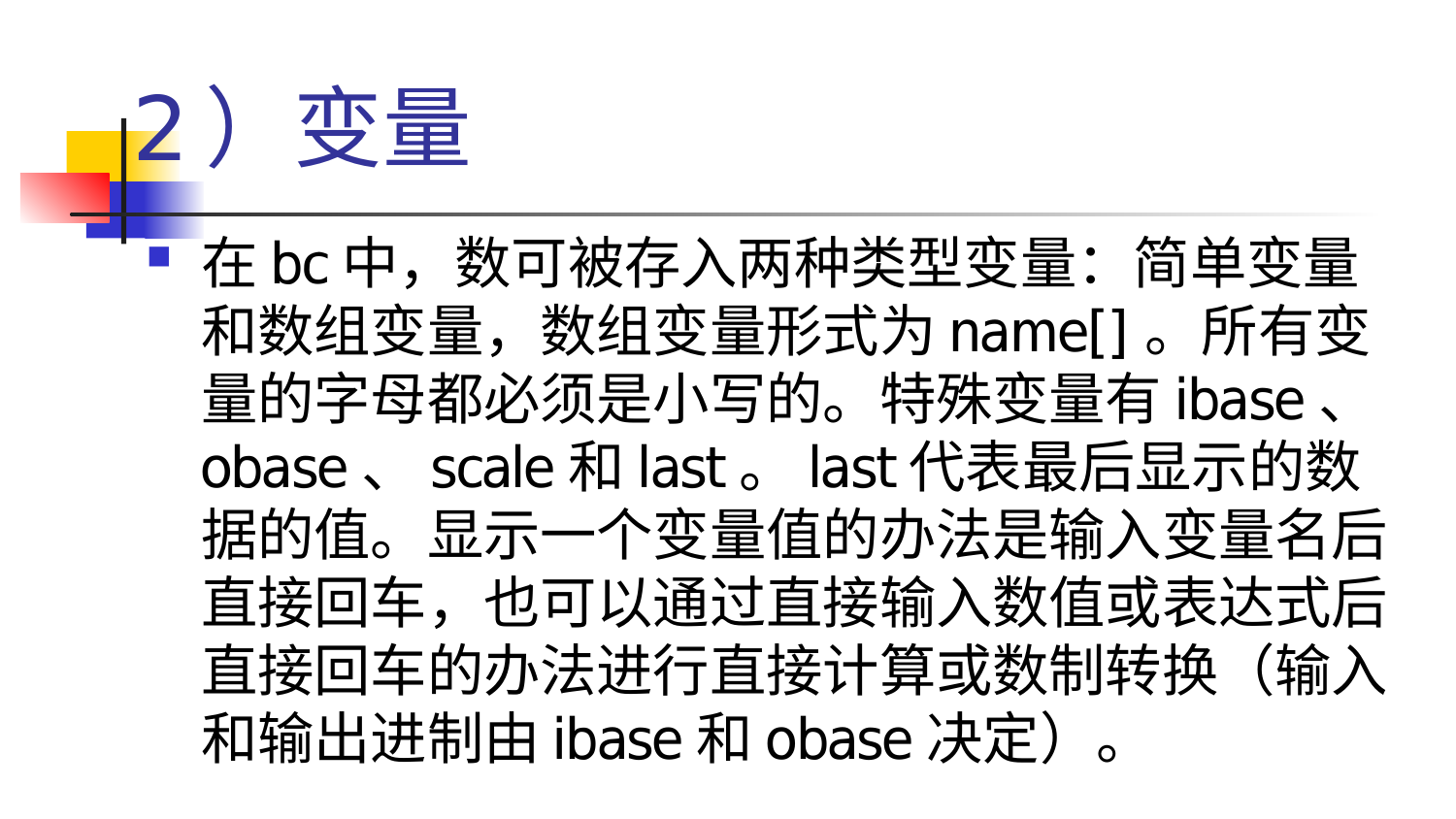

# 2）变量
在bc中，数可被存入两种类型变量：简单变量和数组变量，数组变量形式为name[]。所有变量的字母都必须是小写的。特殊变量有ibase、obase、scale和last。last代表最后显示的数据的值。显示一个变量值的办法是输入变量名后直接回车，也可以通过直接输入数值或表达式后直接回车的办法进行直接计算或数制转换（输入和输出进制由ibase和obase决定）。